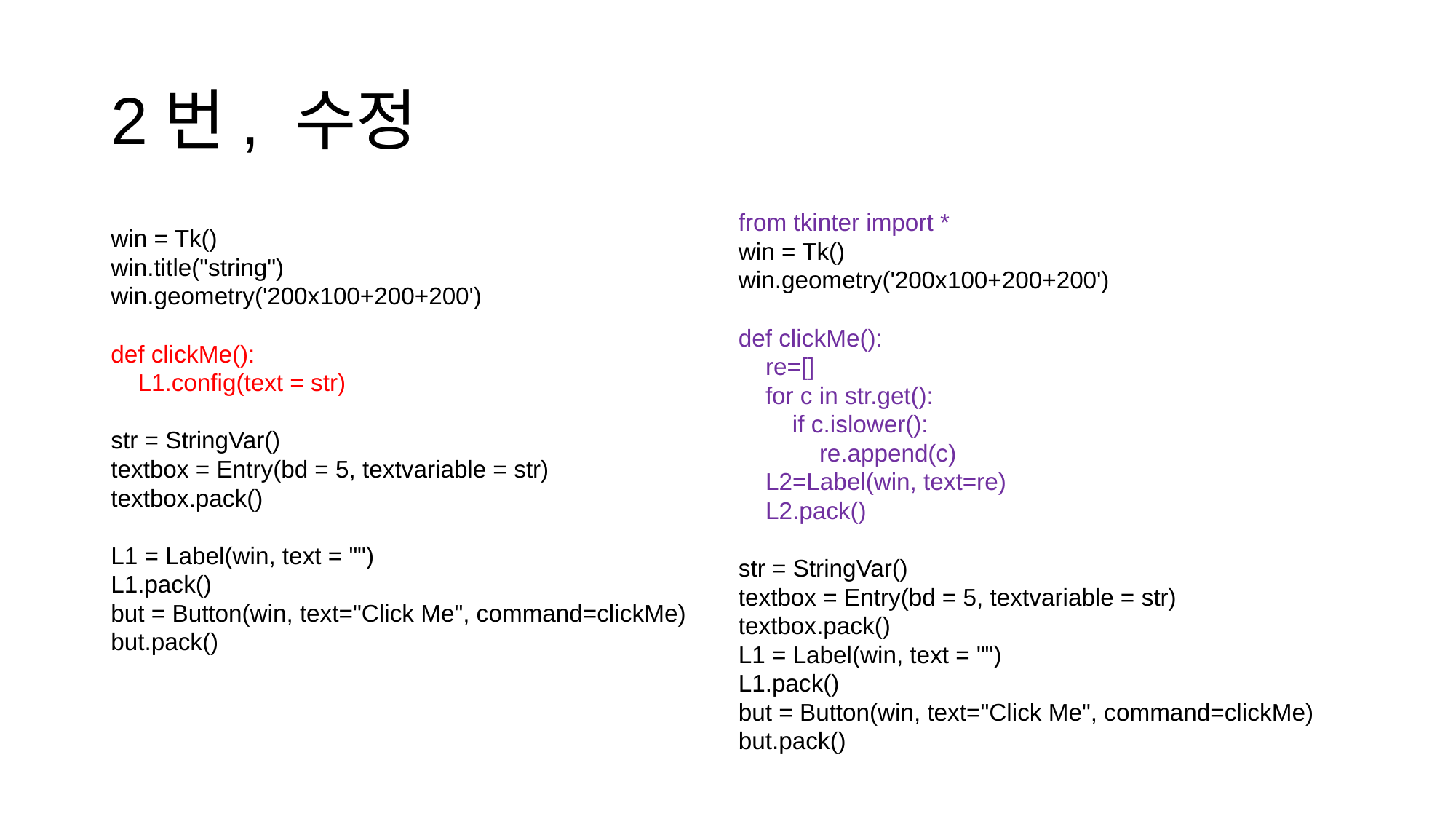

# 2번, 수정
from tkinter import *
win = Tk()
win.geometry('200x100+200+200')

def clickMe():
    re=[]
    for c in str.get():
        if c.islower():
            re.append(c)
    L2=Label(win, text=re)
    L2.pack()

str = StringVar()
textbox = Entry(bd = 5, textvariable = str)
textbox.pack()
L1 = Label(win, text = "")
L1.pack()
but = Button(win, text="Click Me", command=clickMe)
but.pack()

win = Tk()
win.title("string")
win.geometry('200x100+200+200')

def clickMe():
    L1.config(text = str)

str = StringVar()
textbox = Entry(bd = 5, textvariable = str)
textbox.pack()

L1 = Label(win, text = "")
L1.pack()
but = Button(win, text="Click Me", command=clickMe)
but.pack()